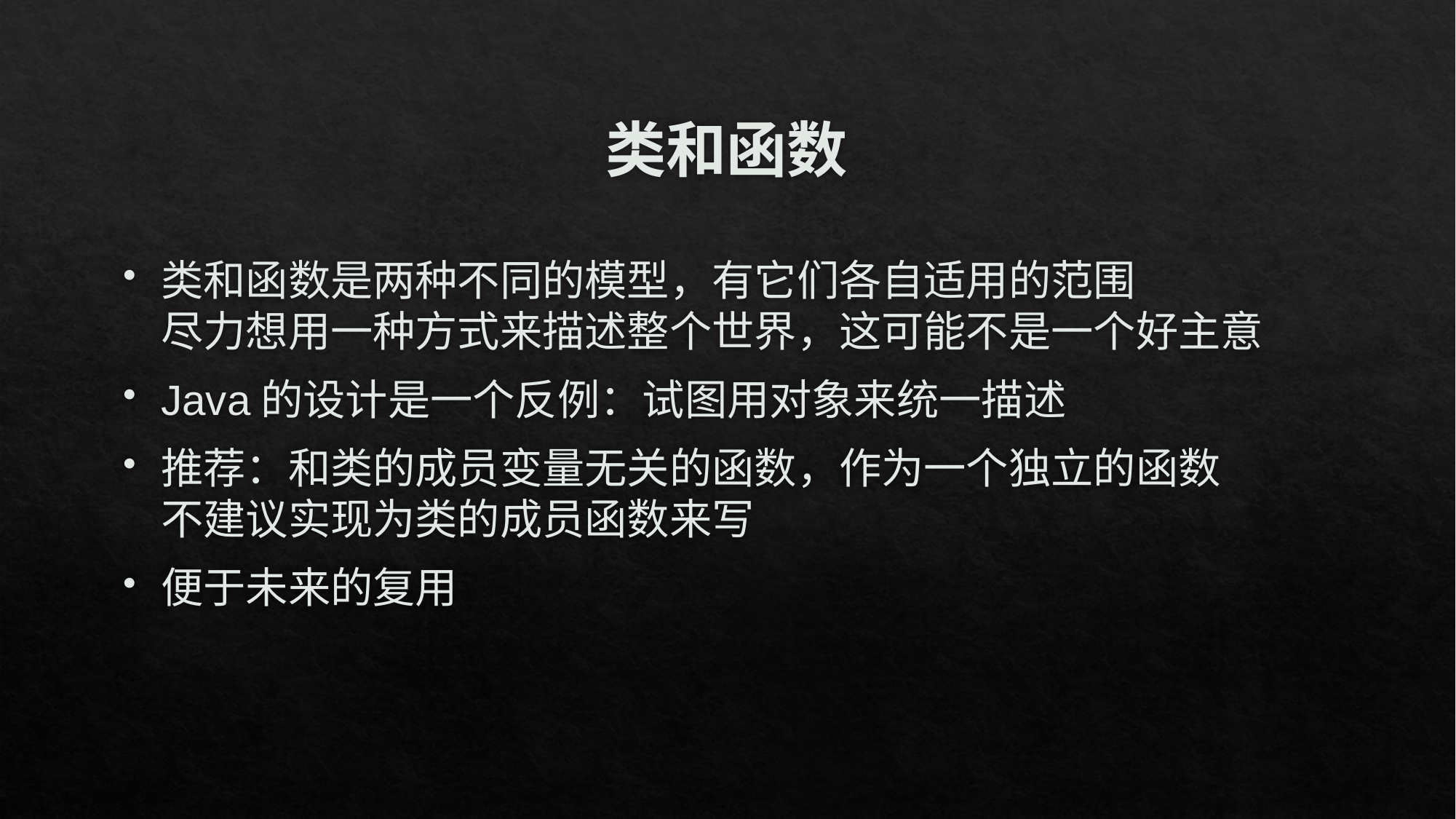

# 类和函数
类和函数是两种不同的模型，有它们各自适用的范围 
尽力想用一种方式来描述整个世界，这可能不是一个好主意
Java的设计是一个反例：试图用对象来统一描述
推荐：和类的成员变量无关的函数，作为一个独立的函数 
不建议实现为类的成员函数来写
便于未来的复用